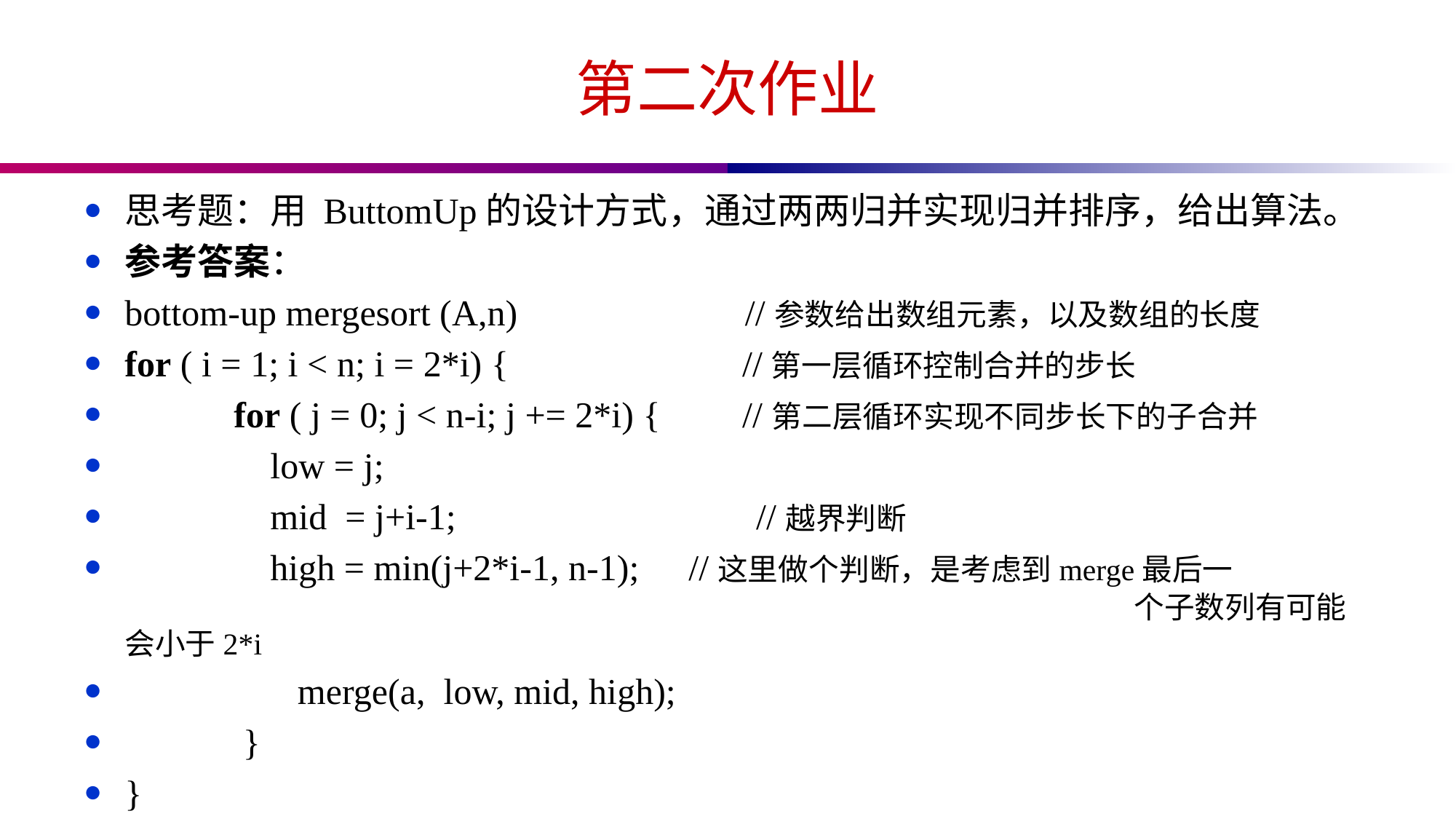

# 第二次作业
思考题：用 ButtomUp的设计方式，通过两两归并实现归并排序，给出算法。
参考答案：
bottom-up mergesort (A,n)                         //参数给出数组元素，以及数组的长度
for ( i = 1; i < n; i = 2*i) {                          //第一层循环控制合并的步长
            for ( j = 0; j < n-i; j += 2*i) {         //第二层循环实现不同步长下的子合并
                low = j;
                mid  = j+i-1;                                 //越界判断
                high = min(j+2*i-1, n-1);   	  //这里做个判断，是考虑到merge最后一	                                                                     						    个子数列有可能会小于2*i
 	       merge(a,  low, mid, high);
 	 }
}